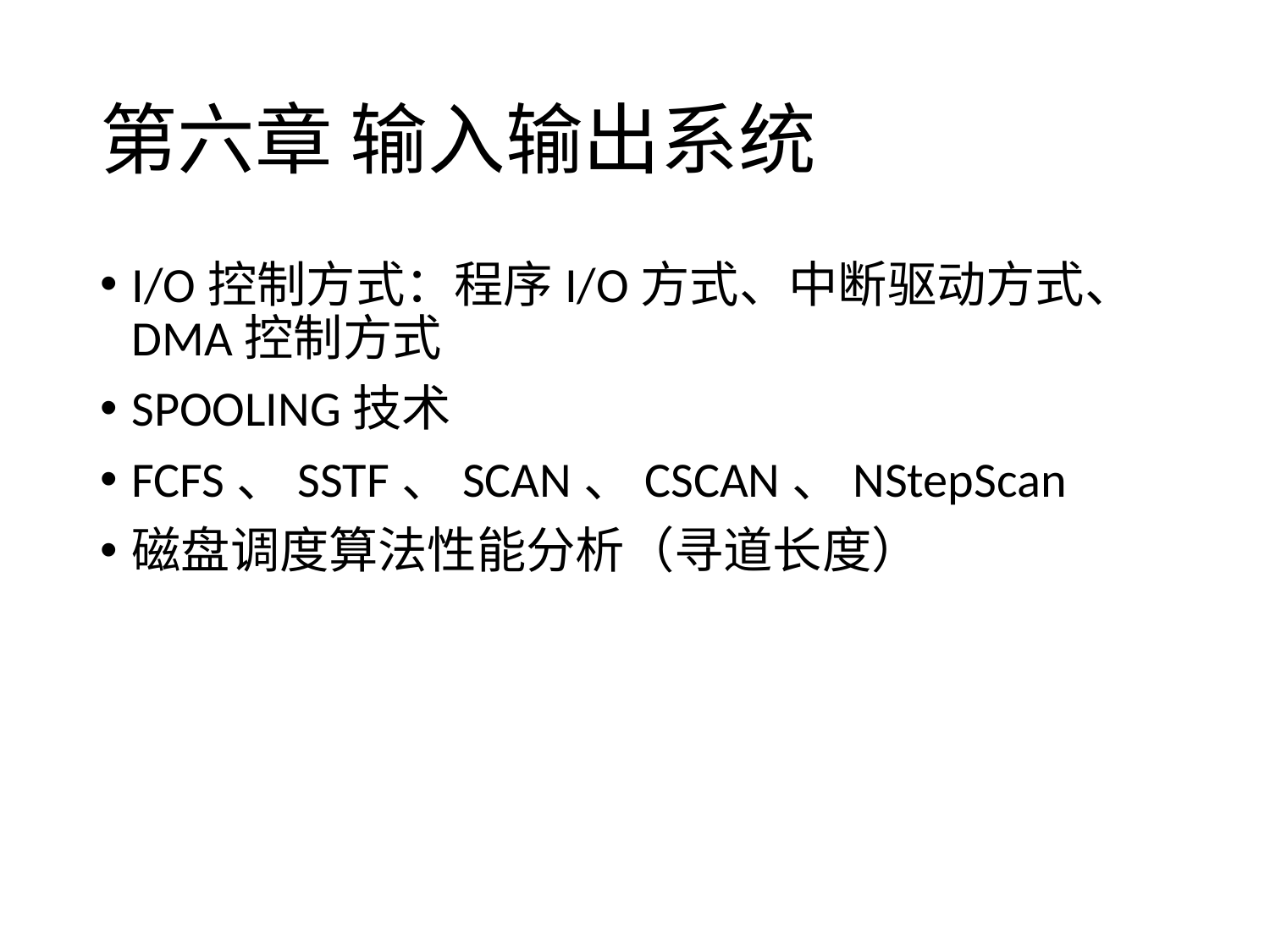

# 第六章 输入输出系统
I/O控制方式：程序I/O方式、中断驱动方式、DMA控制方式
SPOOLING技术
FCFS、SSTF、SCAN、CSCAN、NStepScan
磁盘调度算法性能分析（寻道长度）